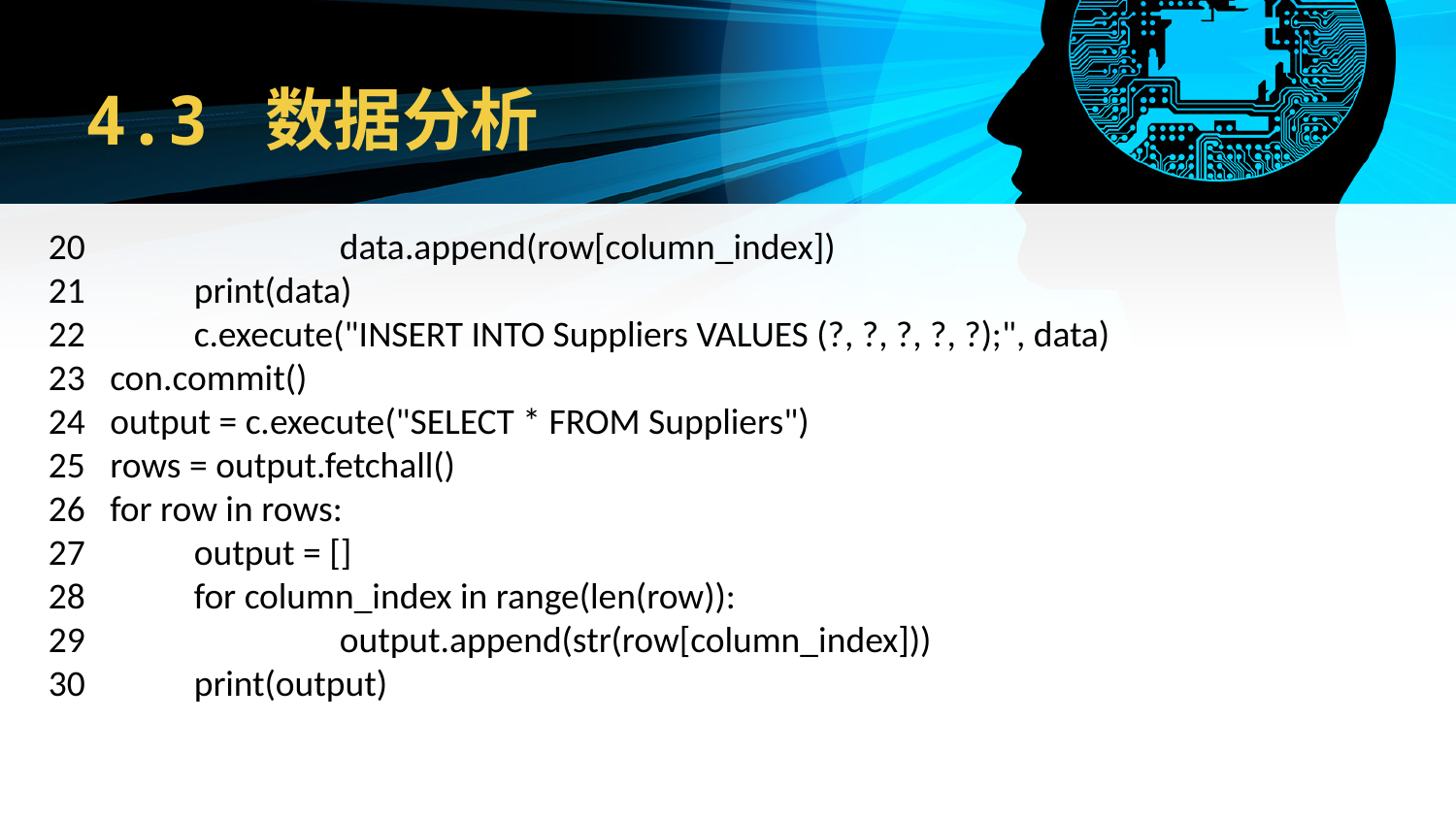

# 4.3 数据分析
20   		data.append(row[column_index])
21   	print(data)
22   	c.execute("INSERT INTO Suppliers VALUES (?, ?, ?, ?, ?);", data)
23   con.commit()
24   output = c.execute("SELECT * FROM Suppliers")
25   rows = output.fetchall()
26   for row in rows:
27   	output = []
28   	for column_index in range(len(row)):
29   		output.append(str(row[column_index]))
30   	print(output)